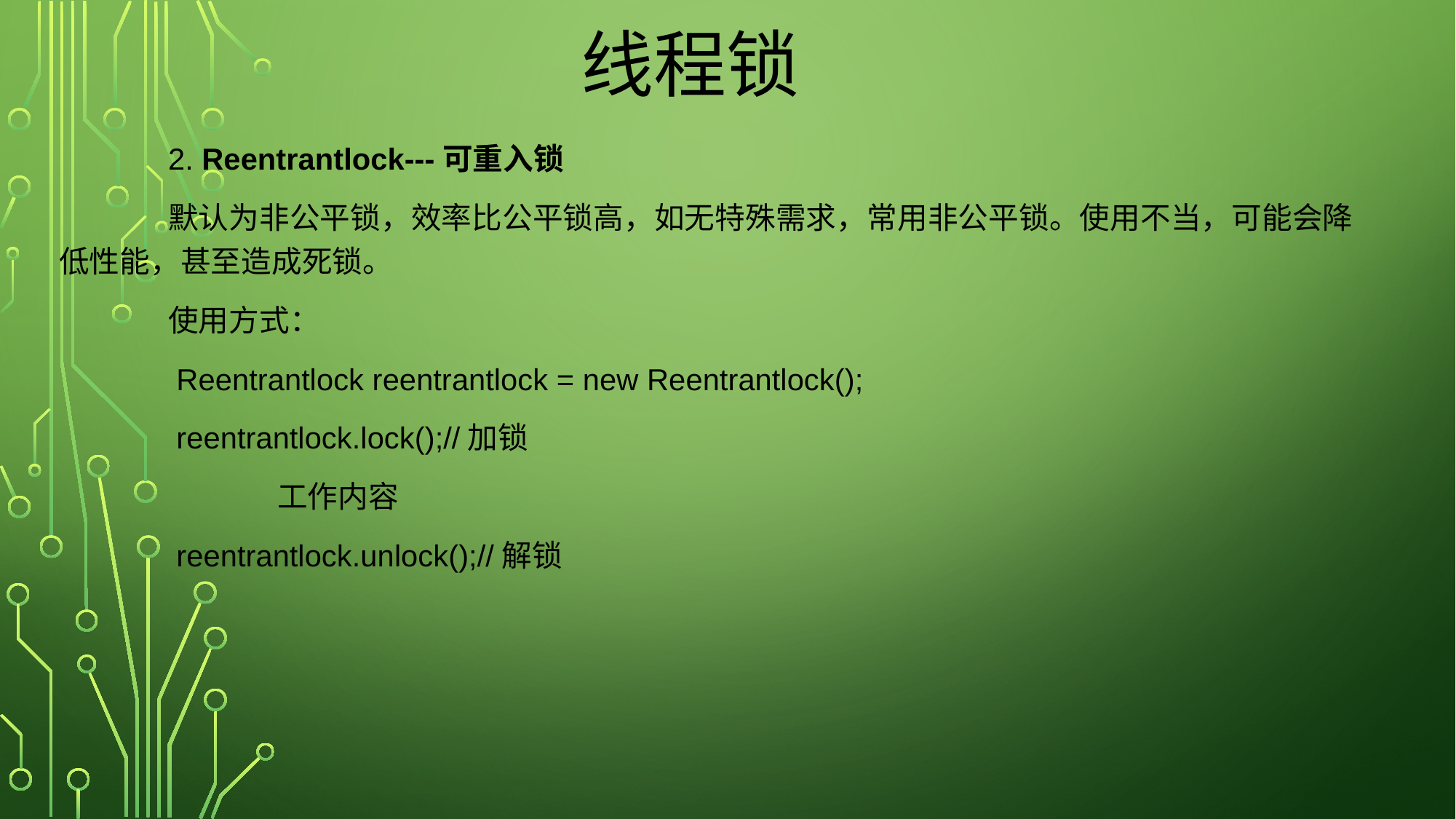

# 线程锁
	2. Reentrantlock---可重入锁
	默认为非公平锁，效率比公平锁高，如无特殊需求，常用非公平锁。使用不当，可能会降低性能，甚至造成死锁。
	使用方式：
	 Reentrantlock reentrantlock = new Reentrantlock();
	 reentrantlock.lock();//加锁
		工作内容
	 reentrantlock.unlock();//解锁